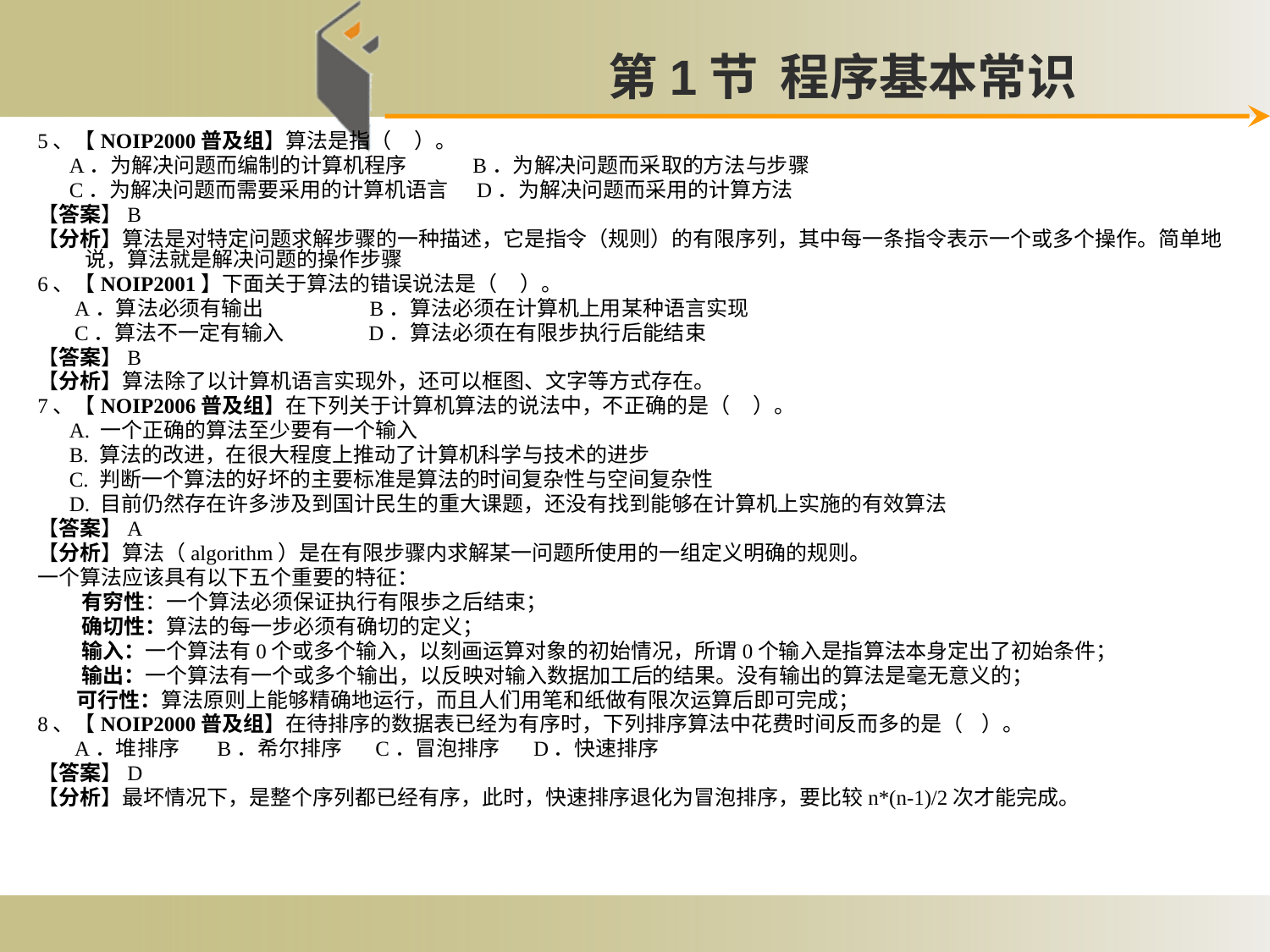

第1节  程序基本常识
# 5、【NOIP2000普及组】算法是指（     ）。
      A．为解决问题而编制的计算机程序             B．为解决问题而采取的方法与步骤
      C．为解决问题而需要采用的计算机语言     D．为解决问题而采用的计算方法
【答案】B
【分析】算法是对特定问题求解步骤的一种描述，它是指令（规则）的有限序列，其中每一条指令表示一个或多个操作。简单地说，算法就是解决问题的操作步骤
6、【NOIP2001】下面关于算法的错误说法是（     ）。
       A．算法必须有输出 　                B．算法必须在计算机上用某种语言实现
       C．算法不一定有输入                 D．算法必须在有限步执行后能结束
【答案】B
【分析】算法除了以计算机语言实现外，还可以框图、文字等方式存在。
7、【NOIP2006普及组】在下列关于计算机算法的说法中，不正确的是（     ）。
      A. 一个正确的算法至少要有一个输入
      B. 算法的改进，在很大程度上推动了计算机科学与技术的进步
      C. 判断一个算法的好坏的主要标准是算法的时间复杂性与空间复杂性
      D. 目前仍然存在许多涉及到国计民生的重大课题，还没有找到能够在计算机上实施的有效算法
【答案】A
【分析】算法（algorithm）是在有限步骤内求解某一问题所使用的一组定义明确的规则。
一个算法应该具有以下五个重要的特征：
        有穷性：一个算法必须保证执行有限歩之后结束；
        确切性：算法的每一步必须有确切的定义；
        输入：一个算法有0个或多个输入，以刻画运算对象的初始情况，所谓0个输入是指算法本身定出了初始条件；
        输出：一个算法有一个或多个输出，以反映对输入数据加工后的结果。没有输出的算法是毫无意义的；
       可行性：算法原则上能够精确地运行，而且人们用笔和纸做有限次运算后即可完成；
8、【NOIP2000普及组】在待排序的数据表已经为有序时，下列排序算法中花费时间反而多的是（    ）。
       A．堆排序       B．希尔排序      C．冒泡排序      D．快速排序
【答案】D
【分析】最坏情况下，是整个序列都已经有序，此时，快速排序退化为冒泡排序，要比较n*(n-1)/2次才能完成。